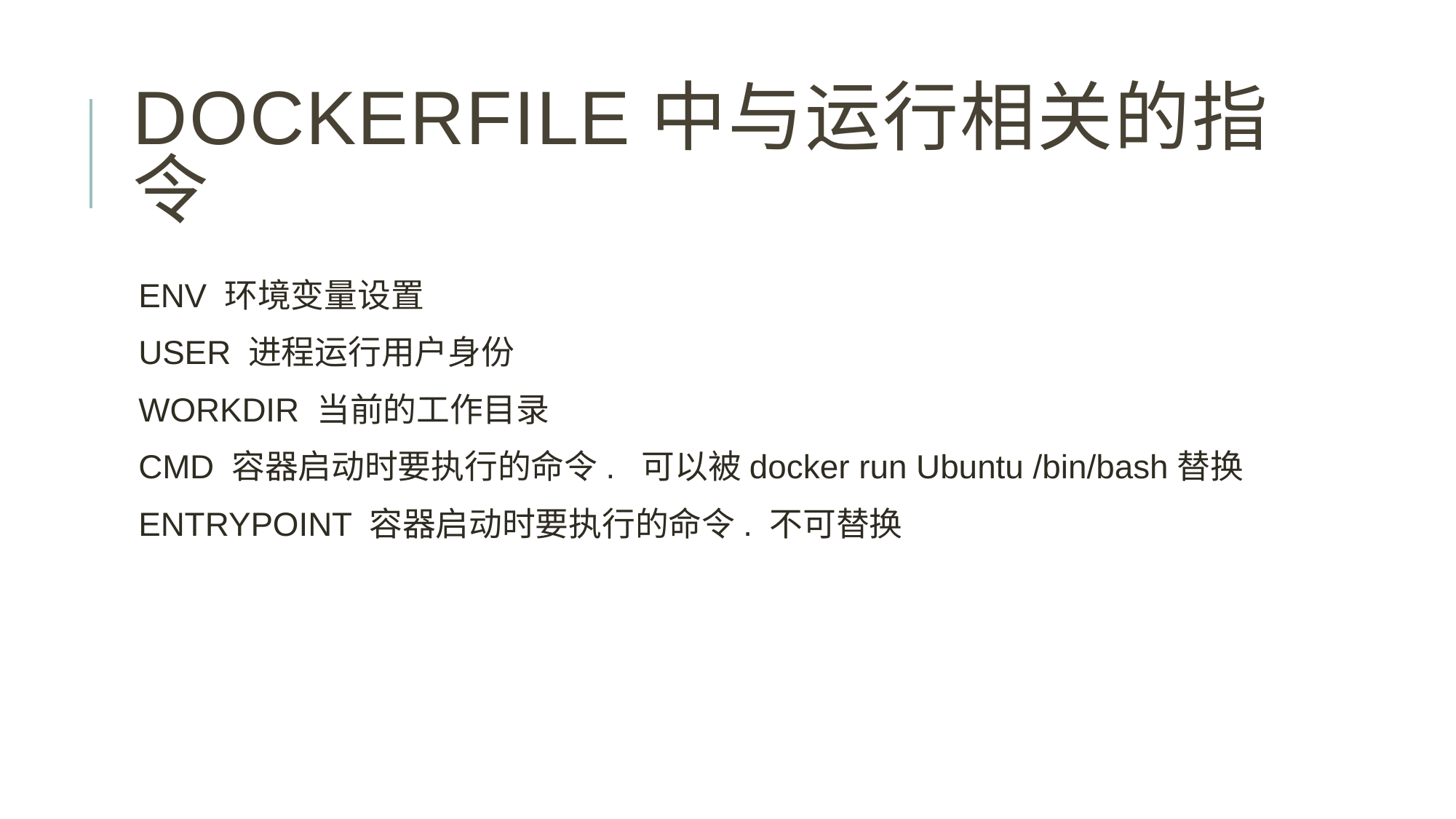

# Dockerfile中与运行相关的指令
ENV 环境变量设置
USER 进程运行用户身份
WORKDIR 当前的工作目录
CMD 容器启动时要执行的命令.  可以被docker run Ubuntu /bin/bash替换
ENTRYPOINT 容器启动时要执行的命令. 不可替换